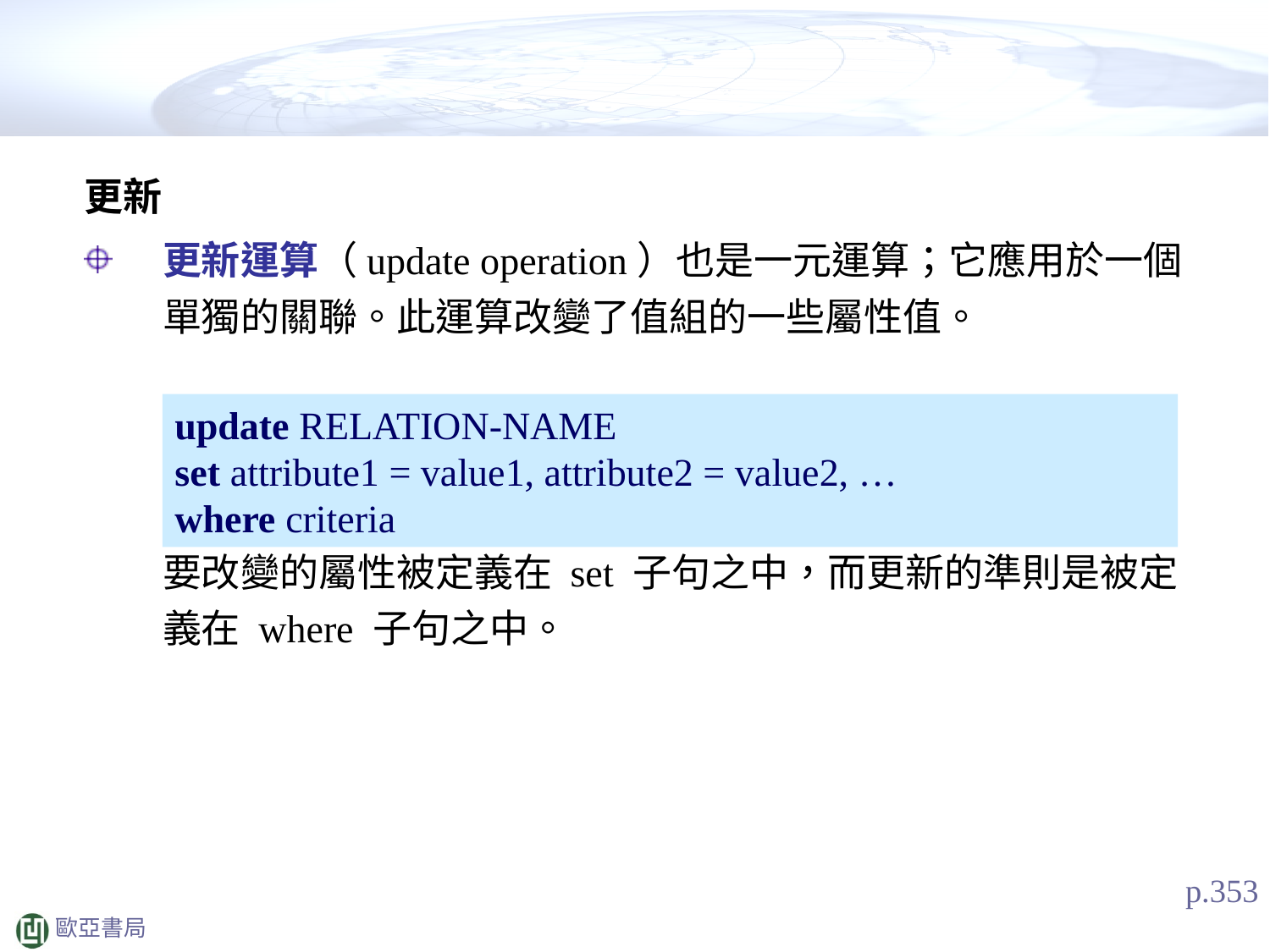

更新
更新運算（update operation）也是一元運算；它應用於一個單獨的關聯。此運算改變了值組的一些屬性值。

	要改變的屬性被定義在 set 子句之中，而更新的準則是被定義在 where 子句之中。
update RELATION-NAME
set attribute1 = value1, attribute2 = value2, …
where criteria
 p.353